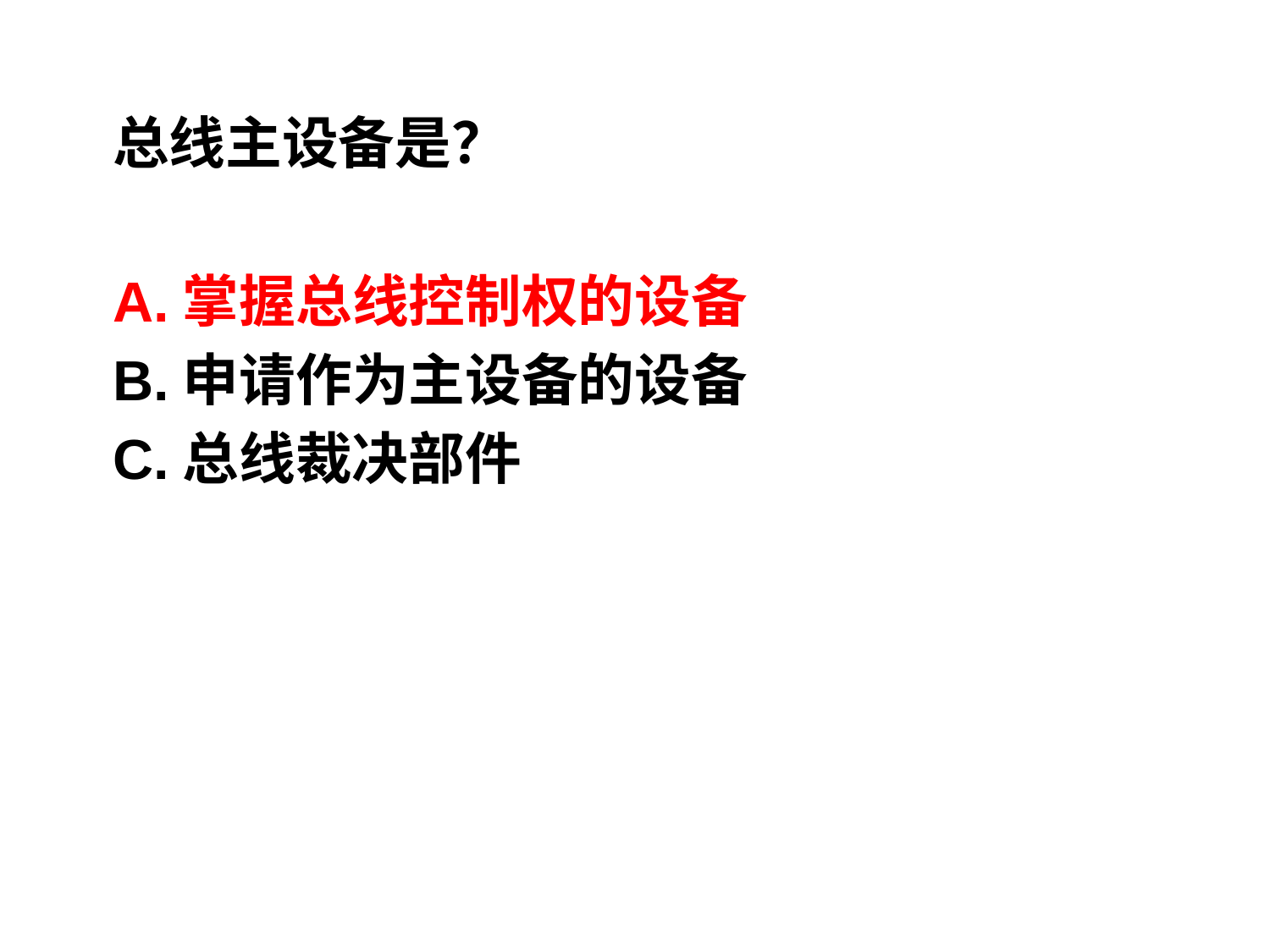

总线主设备是？

A.掌握总线控制权的设备
B.申请作为主设备的设备
C.总线裁决部件